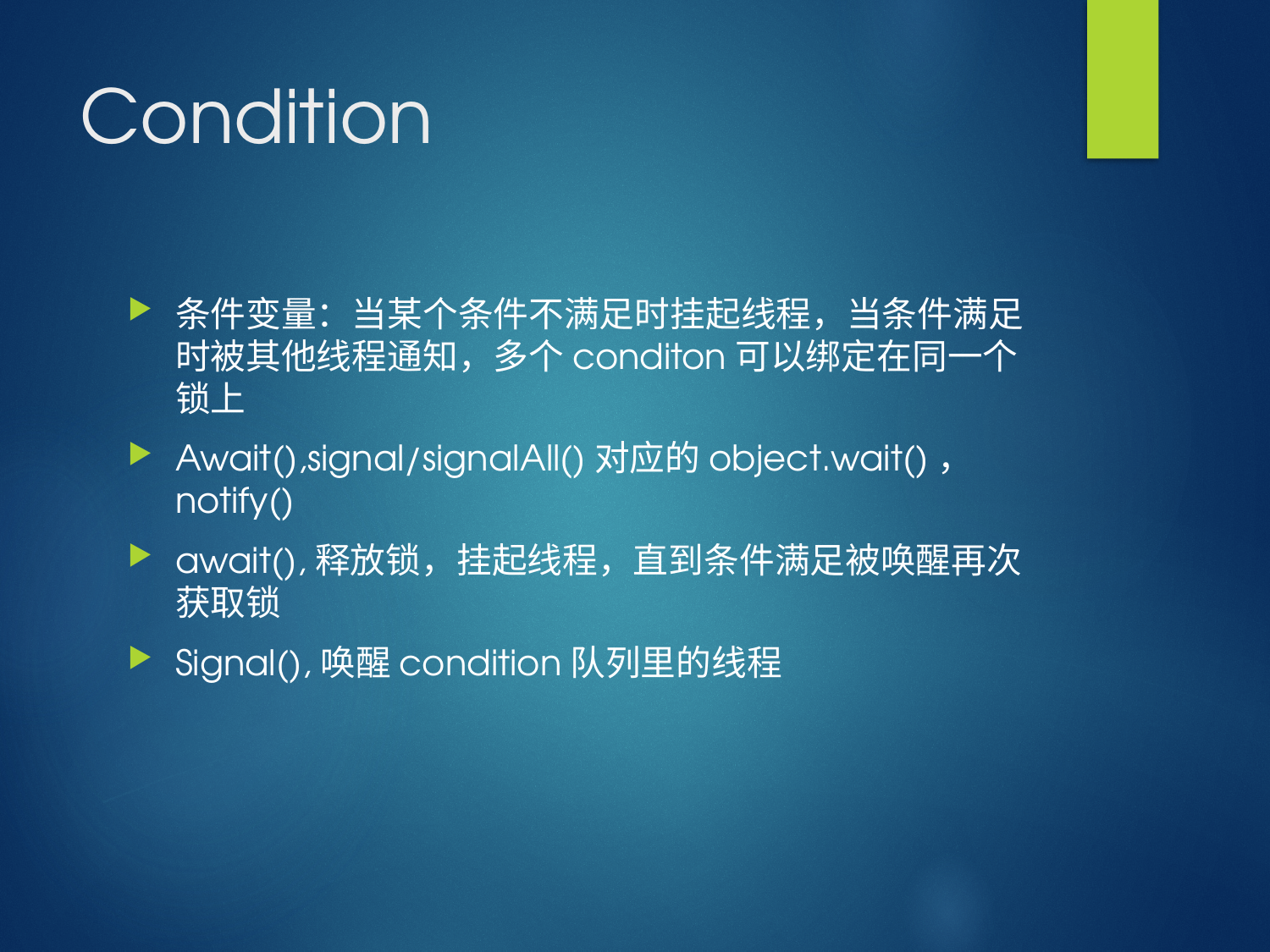

# Condition
条件变量：当某个条件不满足时挂起线程，当条件满足时被其他线程通知，多个conditon可以绑定在同一个锁上
Await(),signal/signalAll()对应的object.wait()， notify()
await(),释放锁，挂起线程，直到条件满足被唤醒再次获取锁
Signal(),唤醒condition队列里的线程